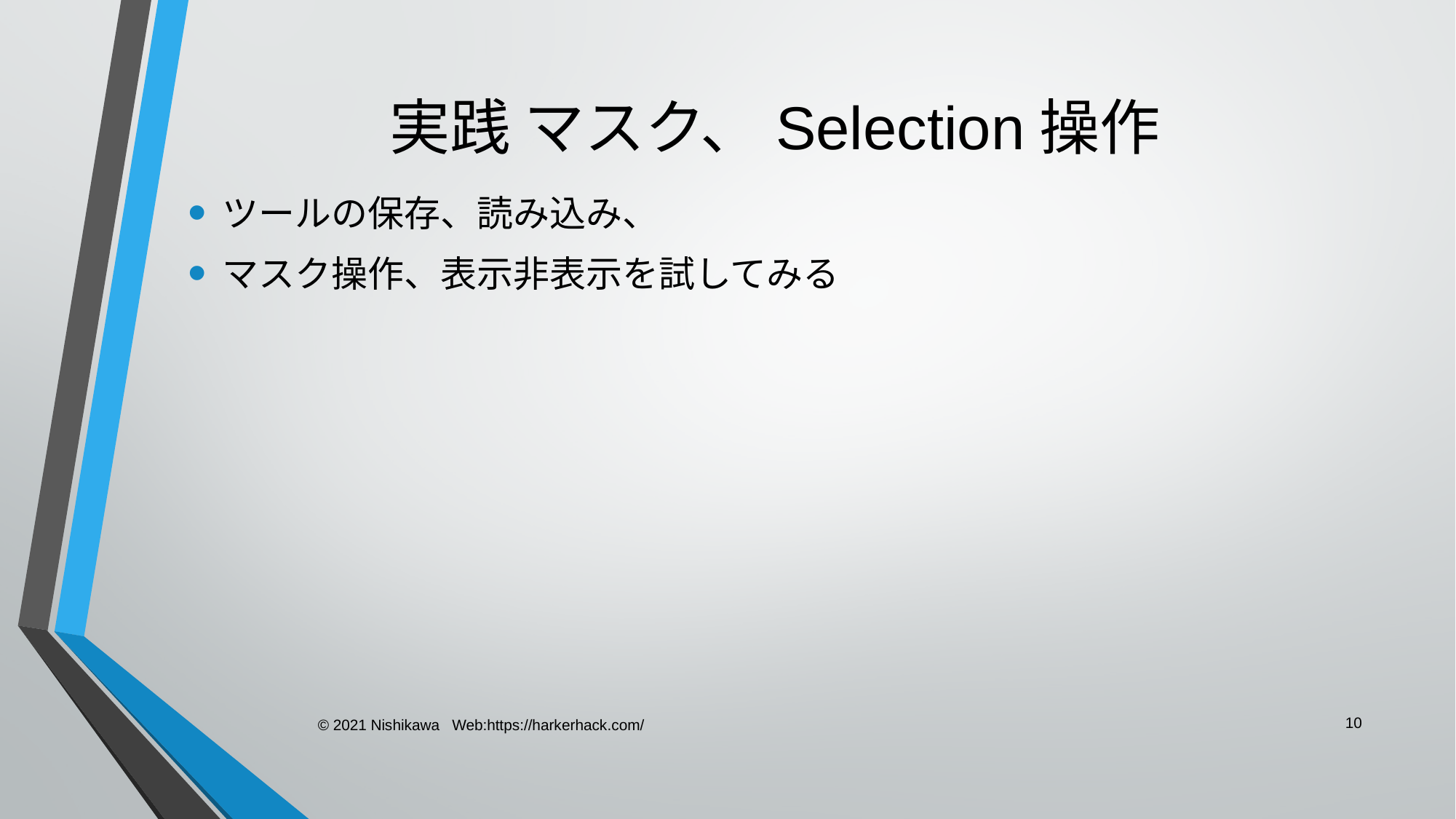

# 実践 マスク、Selection操作
ツールの保存、読み込み、
マスク操作、表示非表示を試してみる
10
© 2021 Nishikawa   Web:https://harkerhack.com/